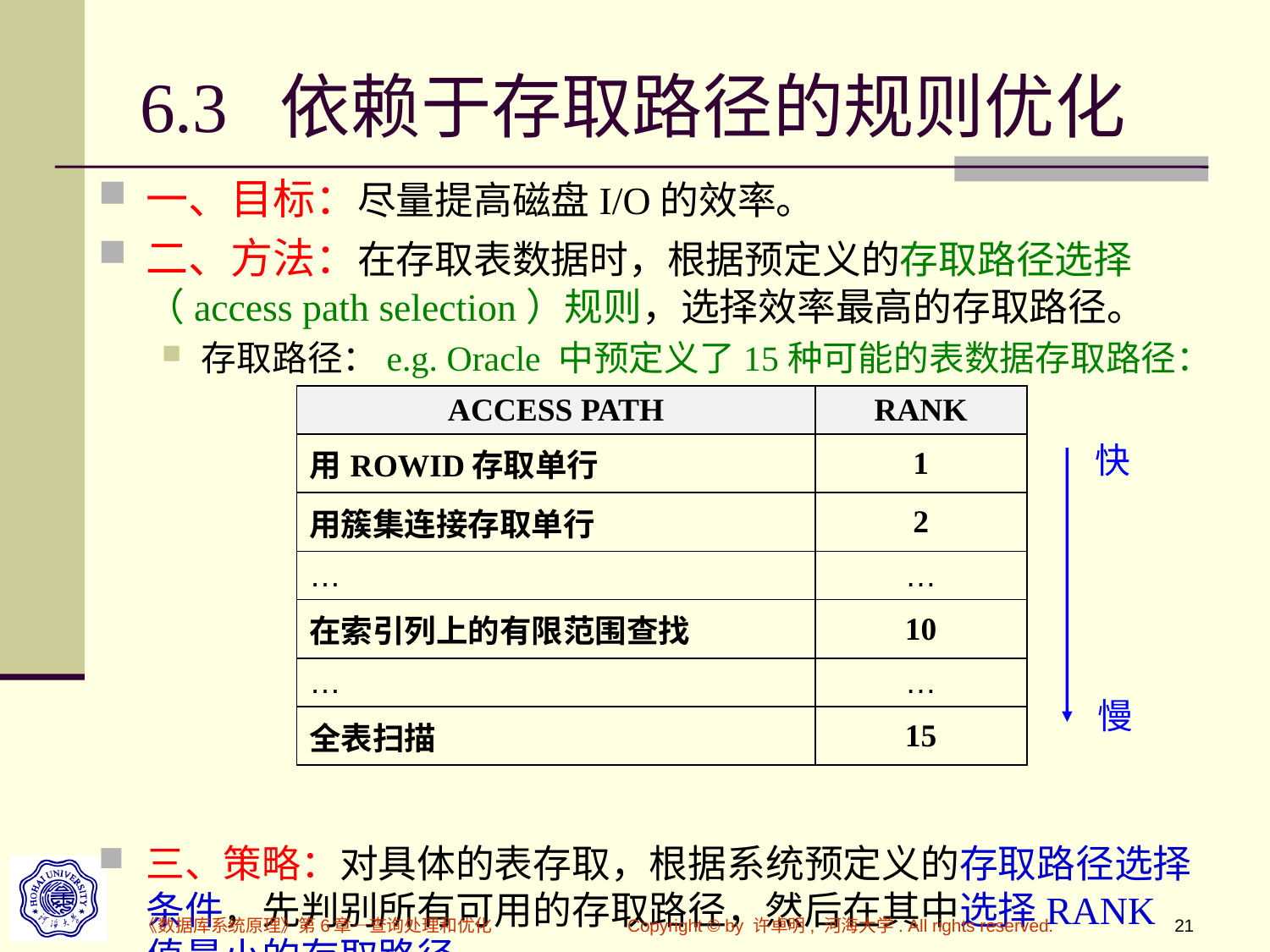

# 6.3  依赖于存取路径的规则优化
一、目标：尽量提高磁盘I/O的效率。
二、方法：在存取表数据时，根据预定义的存取路径选择（access path selection）规则，选择效率最高的存取路径。
存取路径：e.g. Oracle 中预定义了15种可能的表数据存取路径：

三、策略：对具体的表存取，根据系统预定义的存取路径选择条件，先判别所有可用的存取路径，然后在其中选择RANK值最小的存取路径。

| ACCESS PATH | RANK |
| --- | --- |
| 用ROWID存取单行 | 1 |
| 用簇集连接存取单行 | 2 |
| … | … |
| 在索引列上的有限范围查找 | 10 |
| … | … |
| 全表扫描 | 15 |
快

慢
《数据库系统原理》第6章—查询处理和优化
Copyright © by 许卓明, 河海大学. All rights reserved.
21